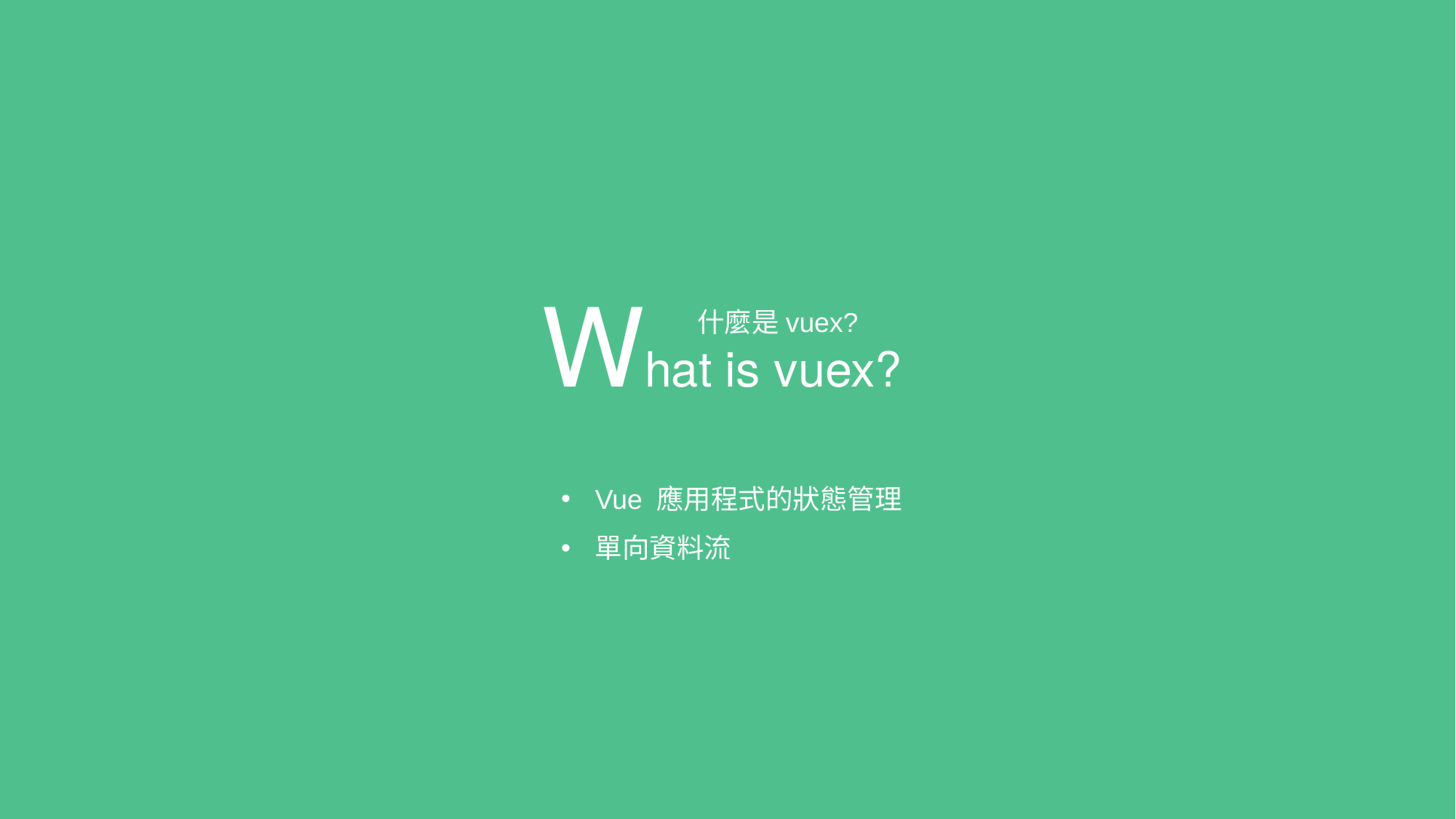

What is vuex?
什麼是vuex?
Vue 應用程式的狀態管理
單向資料流